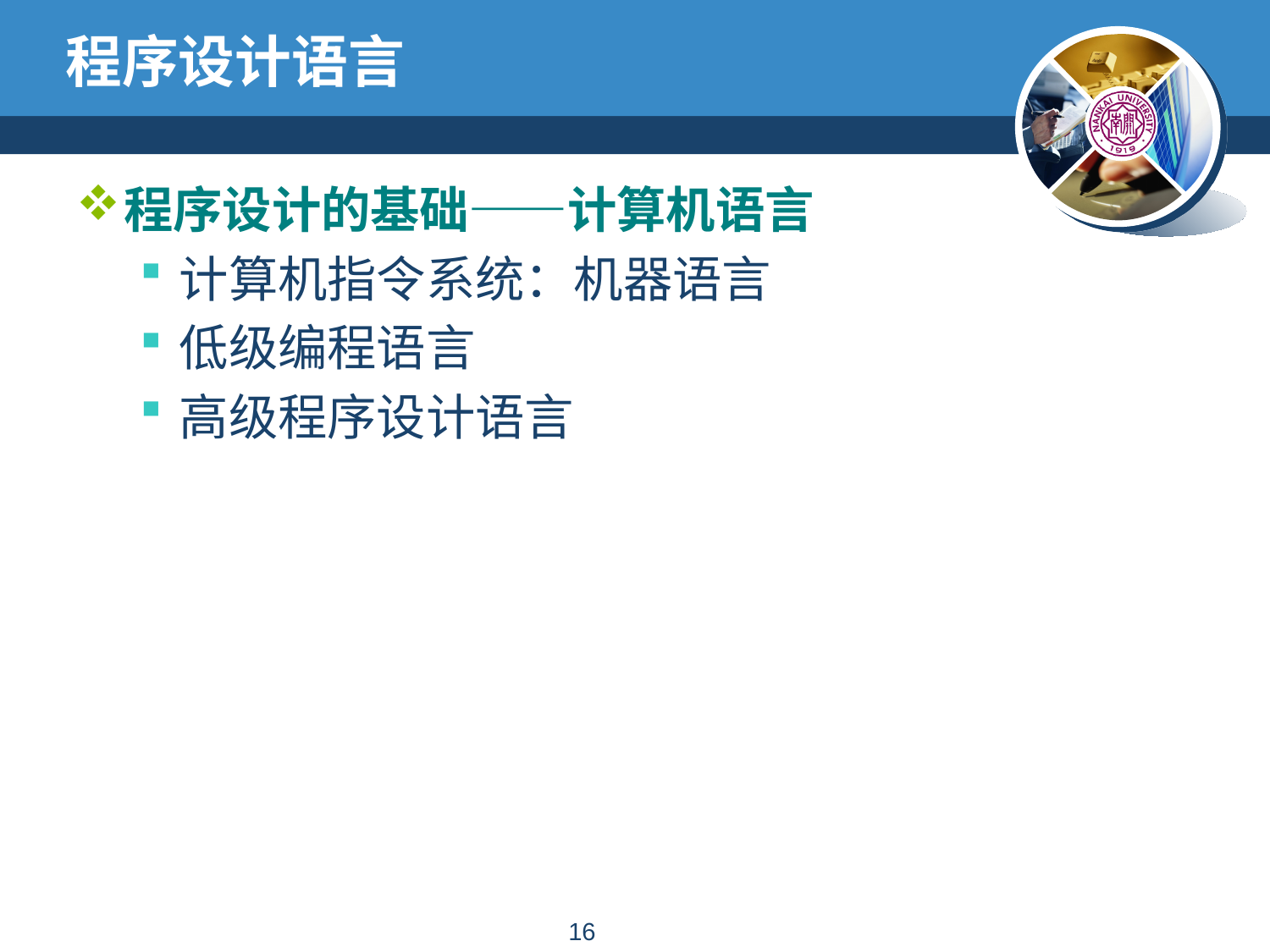

# 程序设计语言
程序设计的基础——计算机语言
计算机指令系统：机器语言
低级编程语言
高级程序设计语言
16